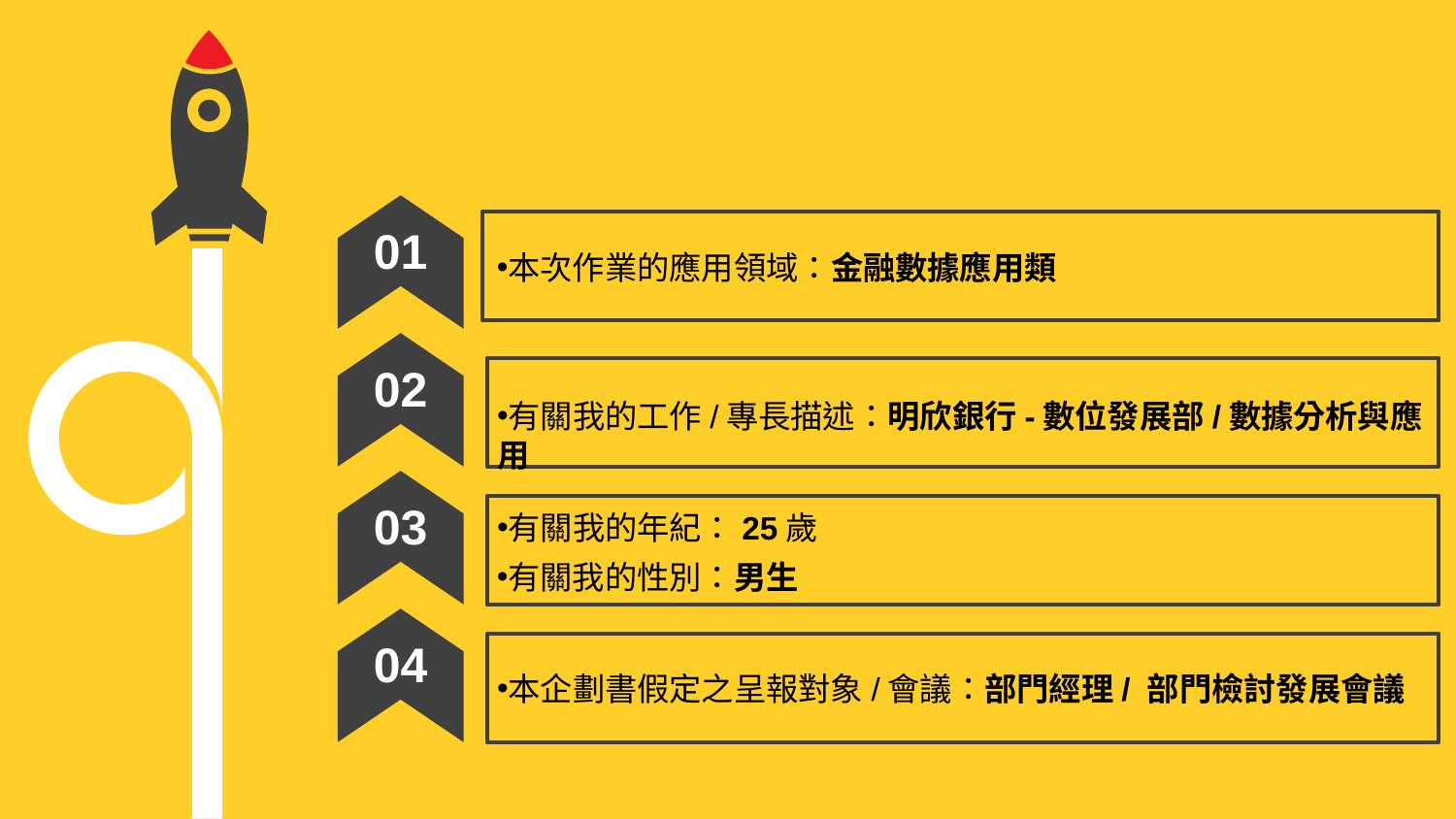

01
本次作業的應用領域：金融數據應用類

02

有關我的工作/專長描述：明欣銀行-數位發展部/數據分析與應用

03

有關我的年紀：25歲
有關我的性別：男生

04

本企劃書假定之呈報對象/會議：部門經理/ 部門檢討發展會議